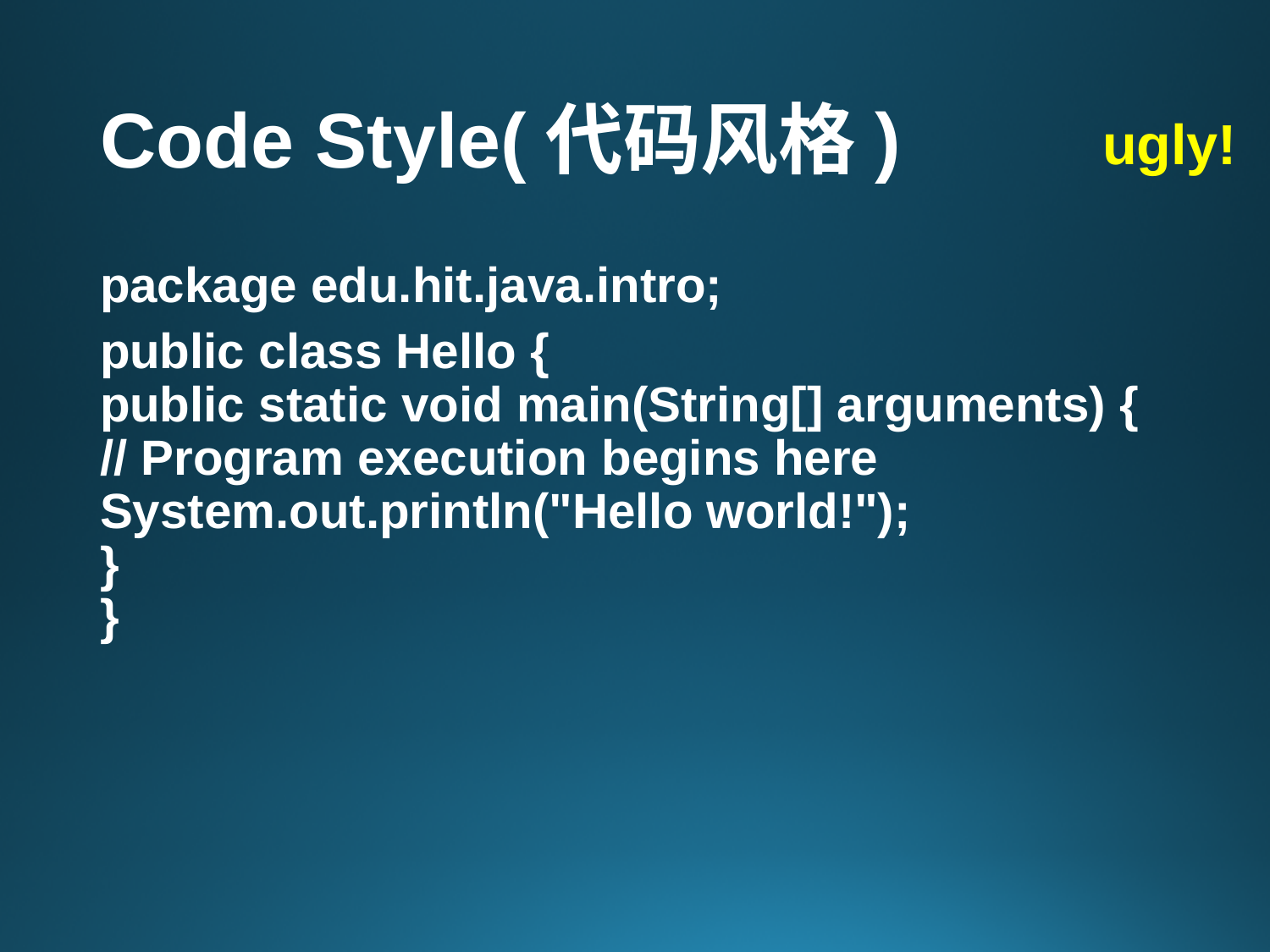

# Code Style(代码风格)
ugly!
package edu.hit.java.intro;
public class Hello {
public static void main(String[] arguments) {
// Program execution begins here
System.out.println("Hello world!");
}
}